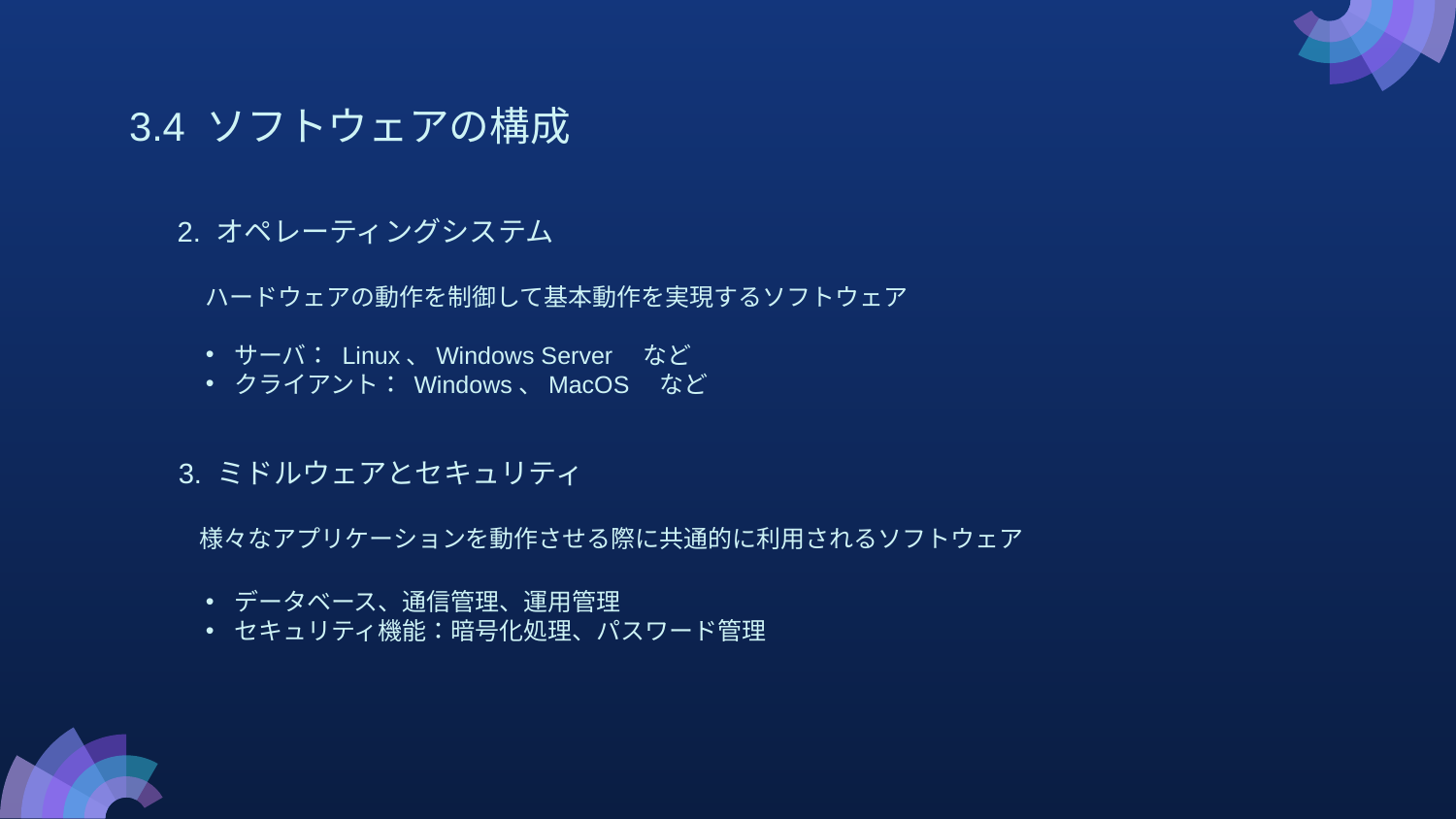

# 3.4 ソフトウェアの構成
2. オペレーティングシステム

ハードウェアの動作を制御して基本動作を実現するソフトウェア

サーバ： Linux、Windows Server　など
クライアント： Windows、MacOS　など

3. ミドルウェアとセキュリティ

様々なアプリケーションを動作させる際に共通的に利用されるソフトウェア

データベース、通信管理、運用管理
セキュリティ機能：暗号化処理、パスワード管理